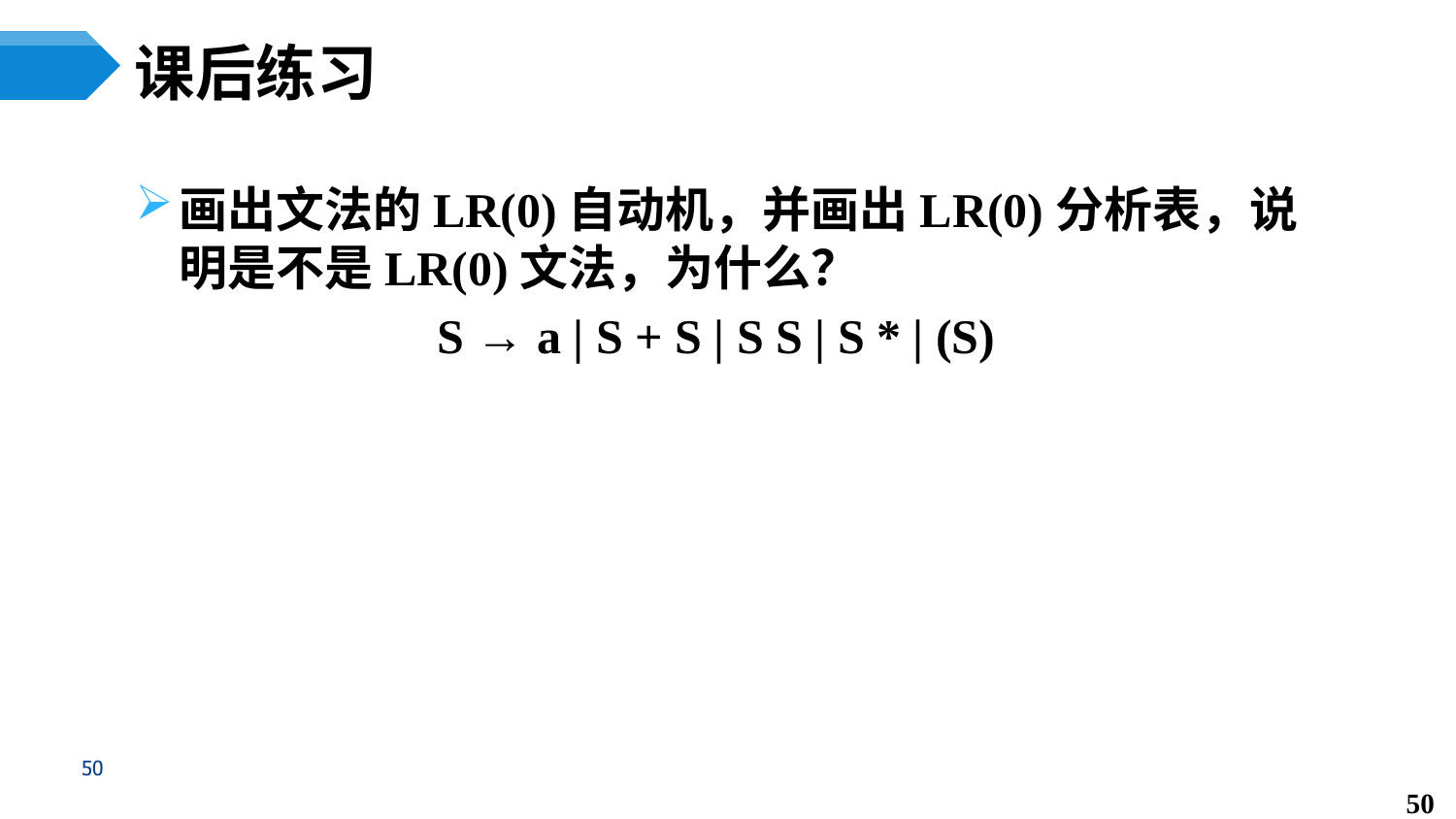

# 课后练习
画出文法的LR(0)自动机，并画出LR(0)分析表，说明是不是LR(0)文法，为什么？
S → a | S + S | S S | S * | (S)
50